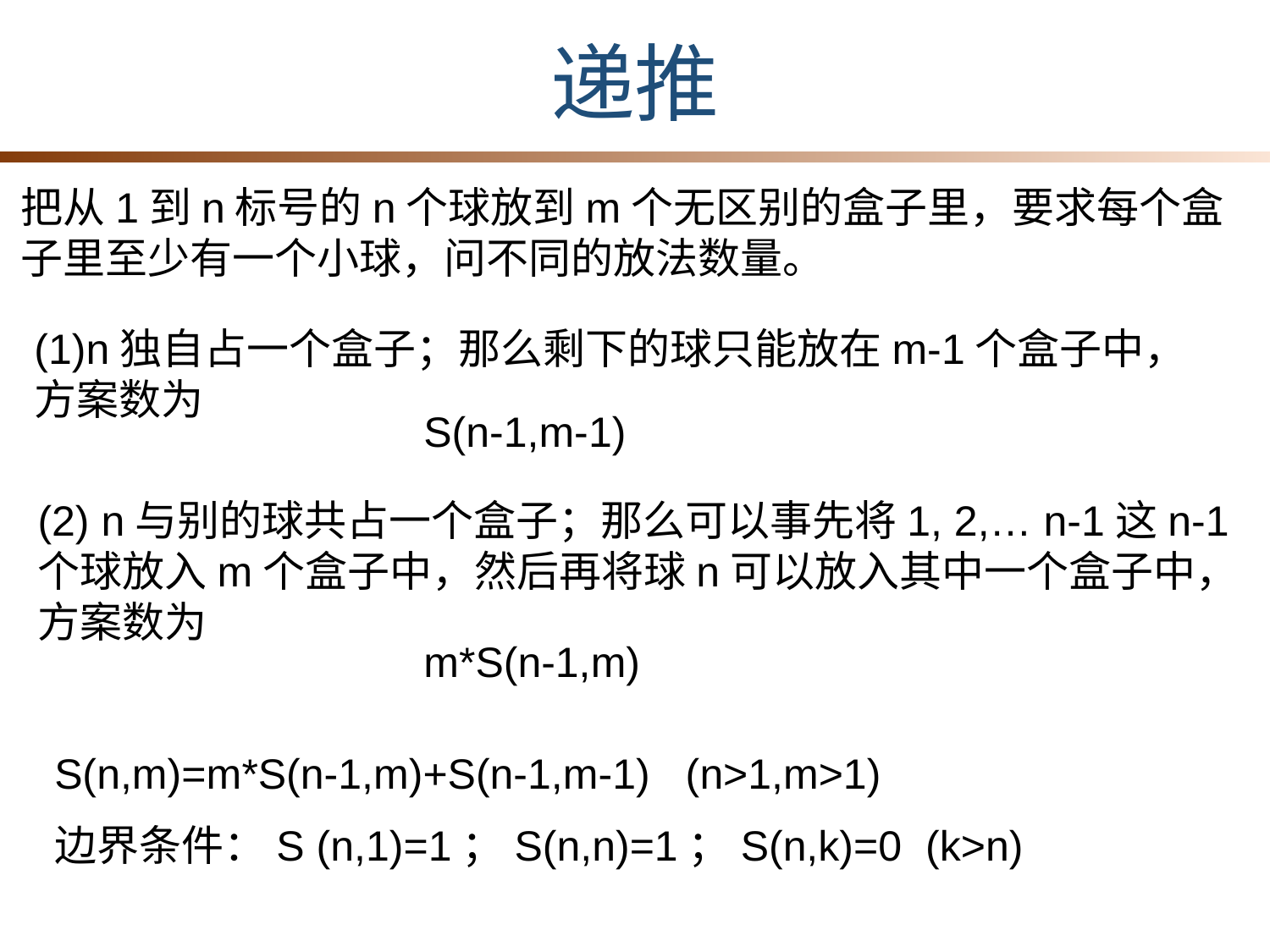

递推
把从1到n标号的n个球放到m个无区别的盒子里，要求每个盒子里至少有一个小球，问不同的放法数量。
(1)n独自占一个盒子；那么剩下的球只能放在m-1个盒子中，方案数为
S(n-1,m-1)
(2) n与别的球共占一个盒子；那么可以事先将1, 2,… n-1这n-1个球放入m个盒子中，然后再将球n可以放入其中一个盒子中，方案数为
m*S(n-1,m)
S(n,m)=m*S(n-1,m)+S(n-1,m-1)   (n>1,m>1)
边界条件：S (n,1)=1；S(n,n)=1；S(n,k)=0  (k>n)